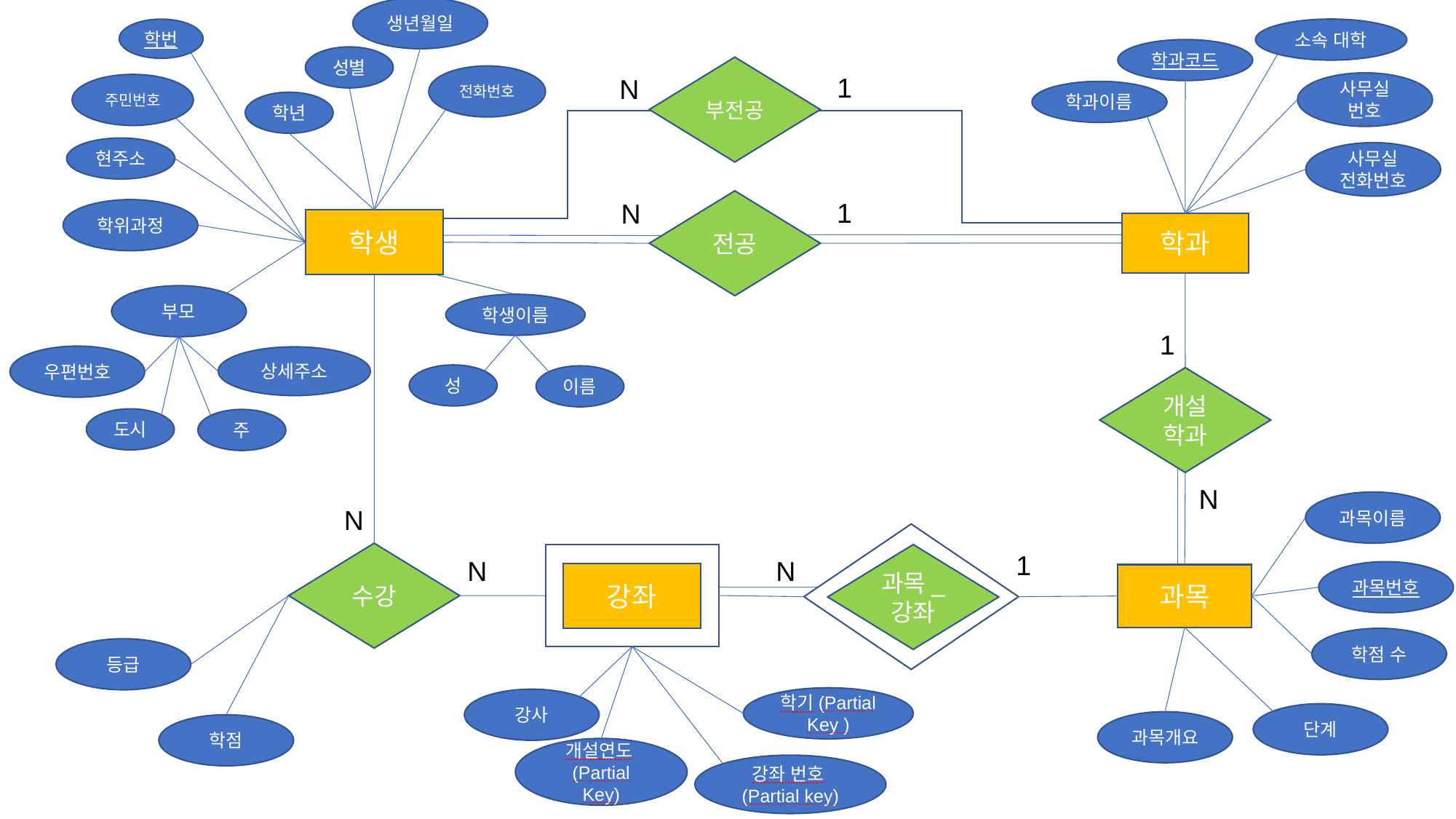

생년월일
소속 대학
학번
학과코드
성별
부전공
1
전화번호
N
사무실 번호
주민번호
학과이름
학년

현주소
사무실 전화번호
1
전공
N
학위과정
학생
학과
부모
학생이름
1
우편번호
상세주소
성
이름
개설학과
도시
주
N
과목이름
N
학과_과목
수강
1
강좌
과목_강좌
N
N
과목번호
강좌
과목
학점 수
등급
학기(Partial Key )
강사
단계
과목개요
학점
개설연도(Partial Key)

강좌 번호(Partial key)